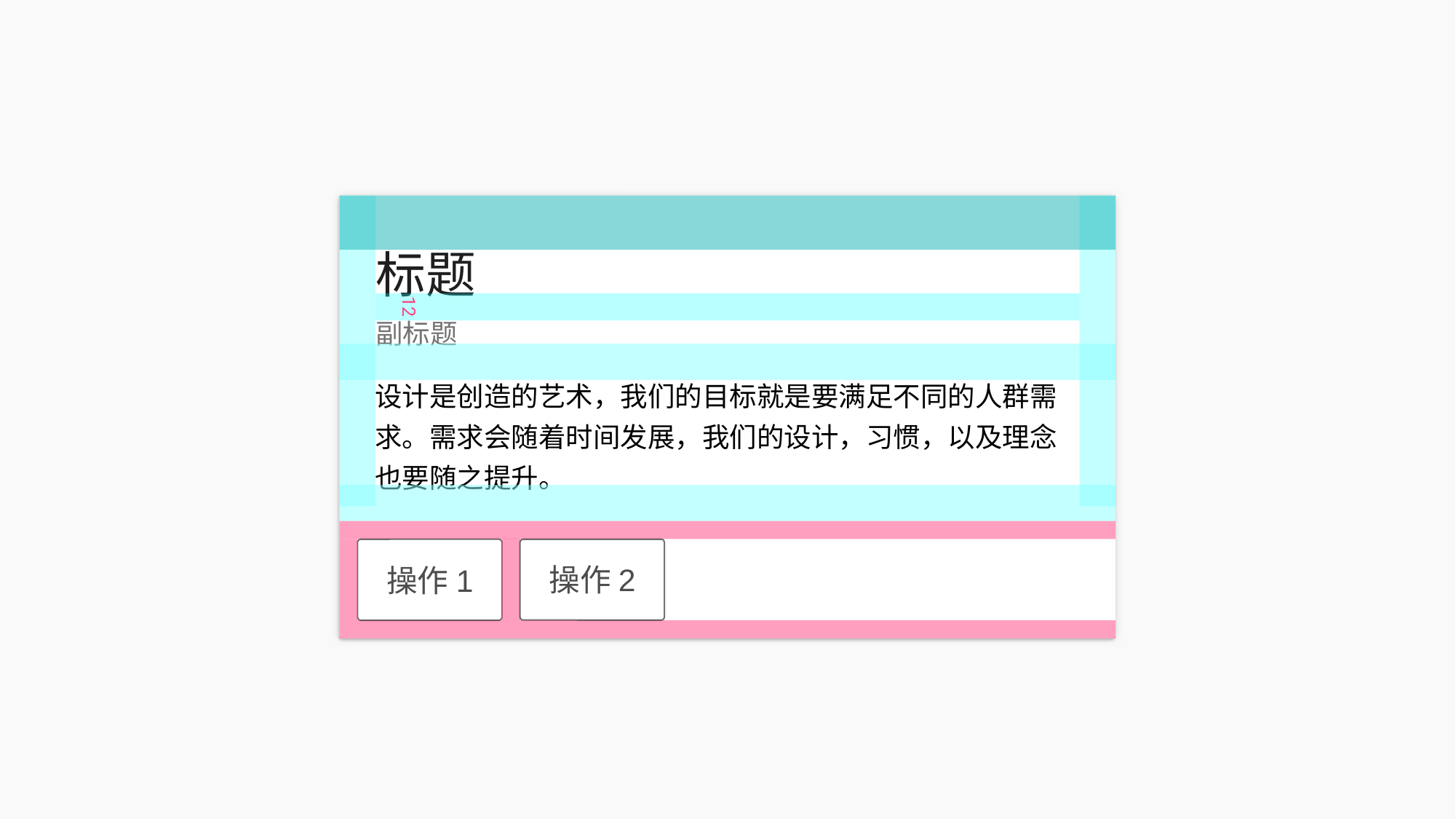

12

标题
副标题
设计是创造的艺术，我们的目标就是要满足不同的人群需求。需求会随着时间发展，我们的设计，习惯，以及理念也要随之提升。
操作2
操作1